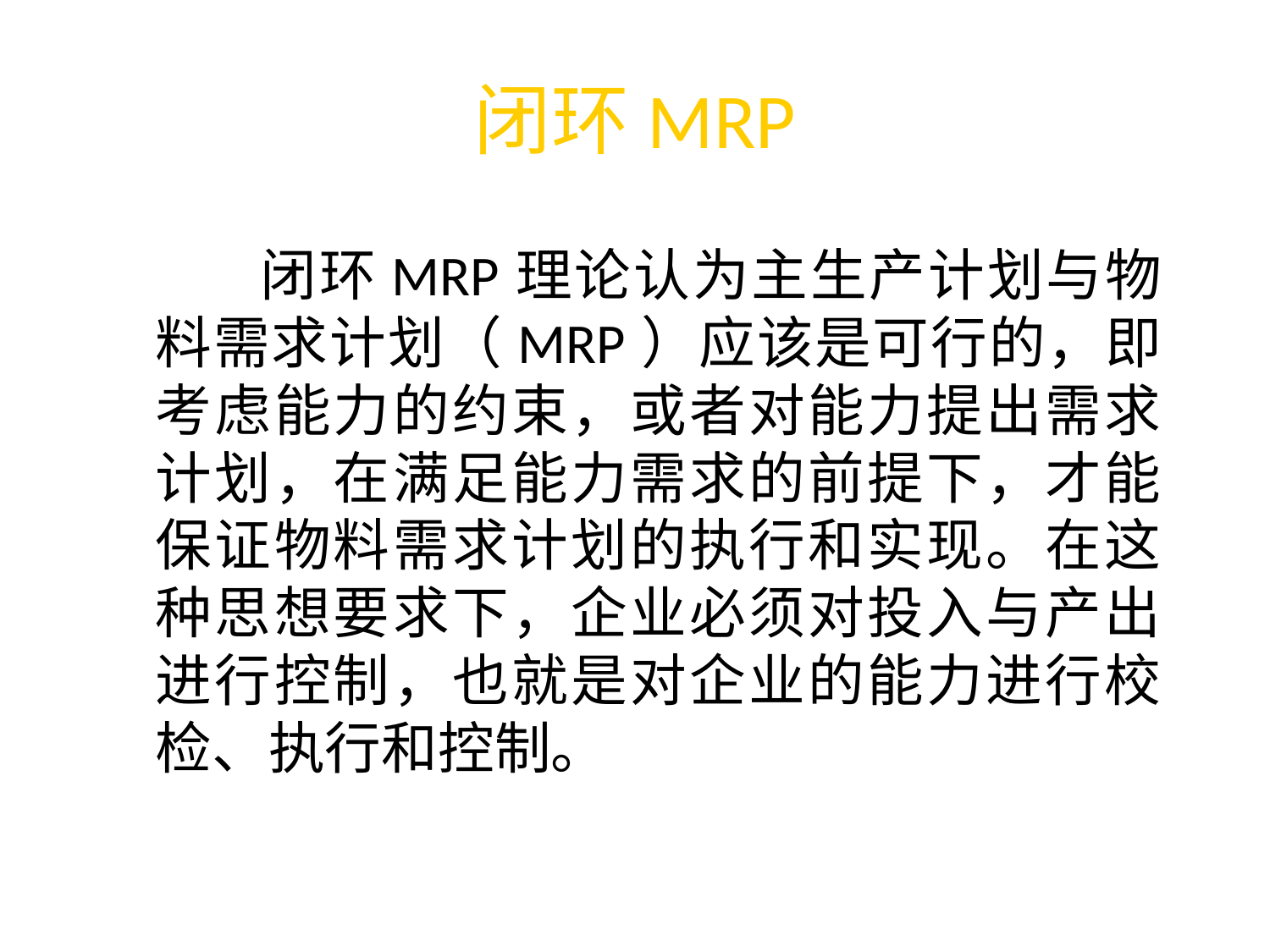

# 闭环MRP
         闭环MRP理论认为主生产计划与物料需求计划（MRP）应该是可行的，即考虑能力的约束，或者对能力提出需求计划，在满足能力需求的前提下，才能保证物料需求计划的执行和实现。在这种思想要求下，企业必须对投入与产出进行控制，也就是对企业的能力进行校检、执行和控制。